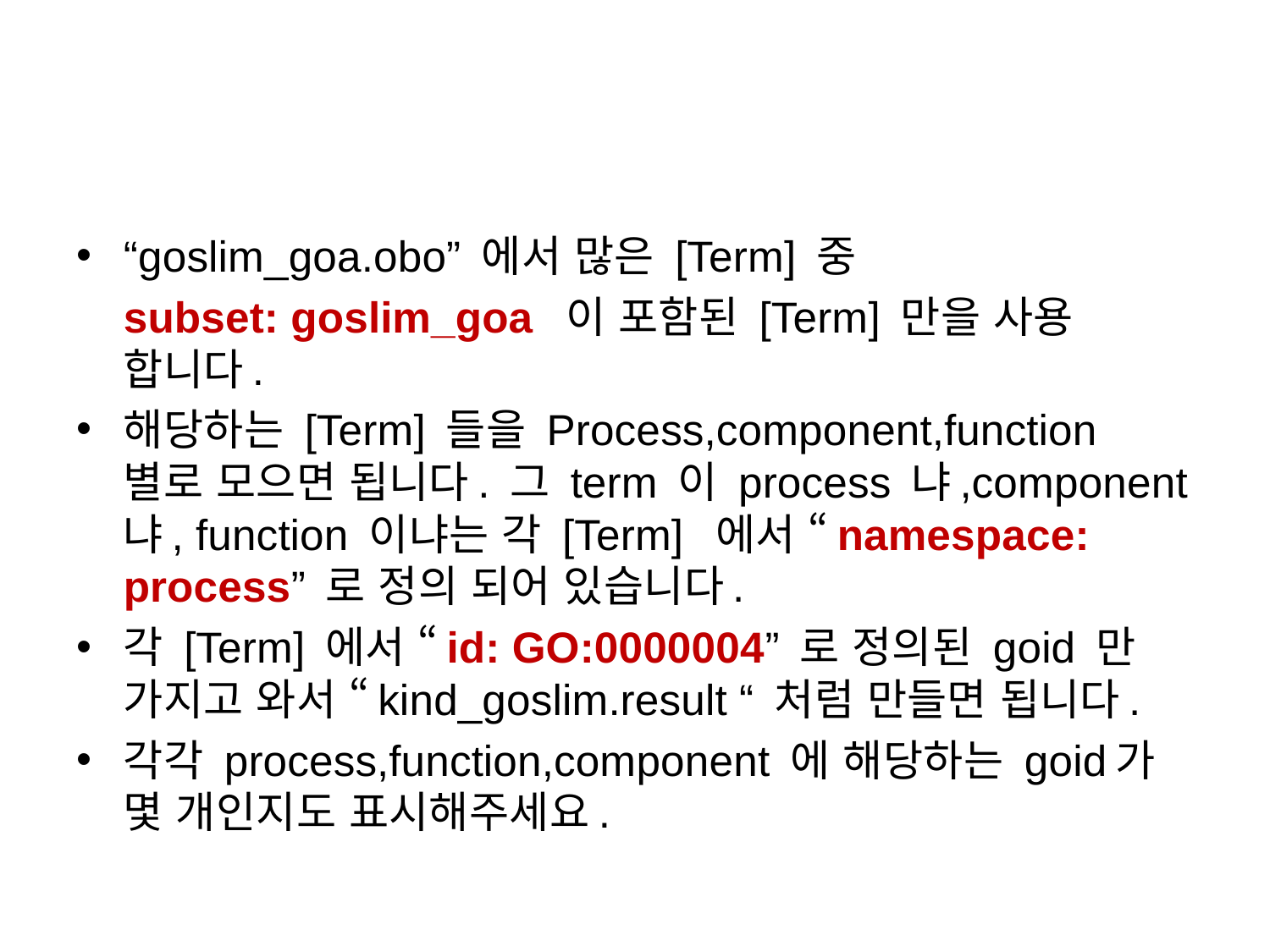

#
“goslim_goa.obo” 에서 많은 [Term] 중
	subset: goslim_goa  이 포함된 [Term] 만을 사용 합니다.
해당하는 [Term] 들을 Process,component,function 별로 모으면 됩니다. 그 term 이 process 냐,component냐, function 이냐는 각 [Term]  에서 “namespace: process” 로 정의 되어 있습니다.
각 [Term] 에서 “id: GO:0000004” 로 정의된 goid 만 가지고 와서 “kind_goslim.result “ 처럼 만들면 됩니다.
각각 process,function,component 에 해당하는 goid가 몇 개인지도 표시해주세요.